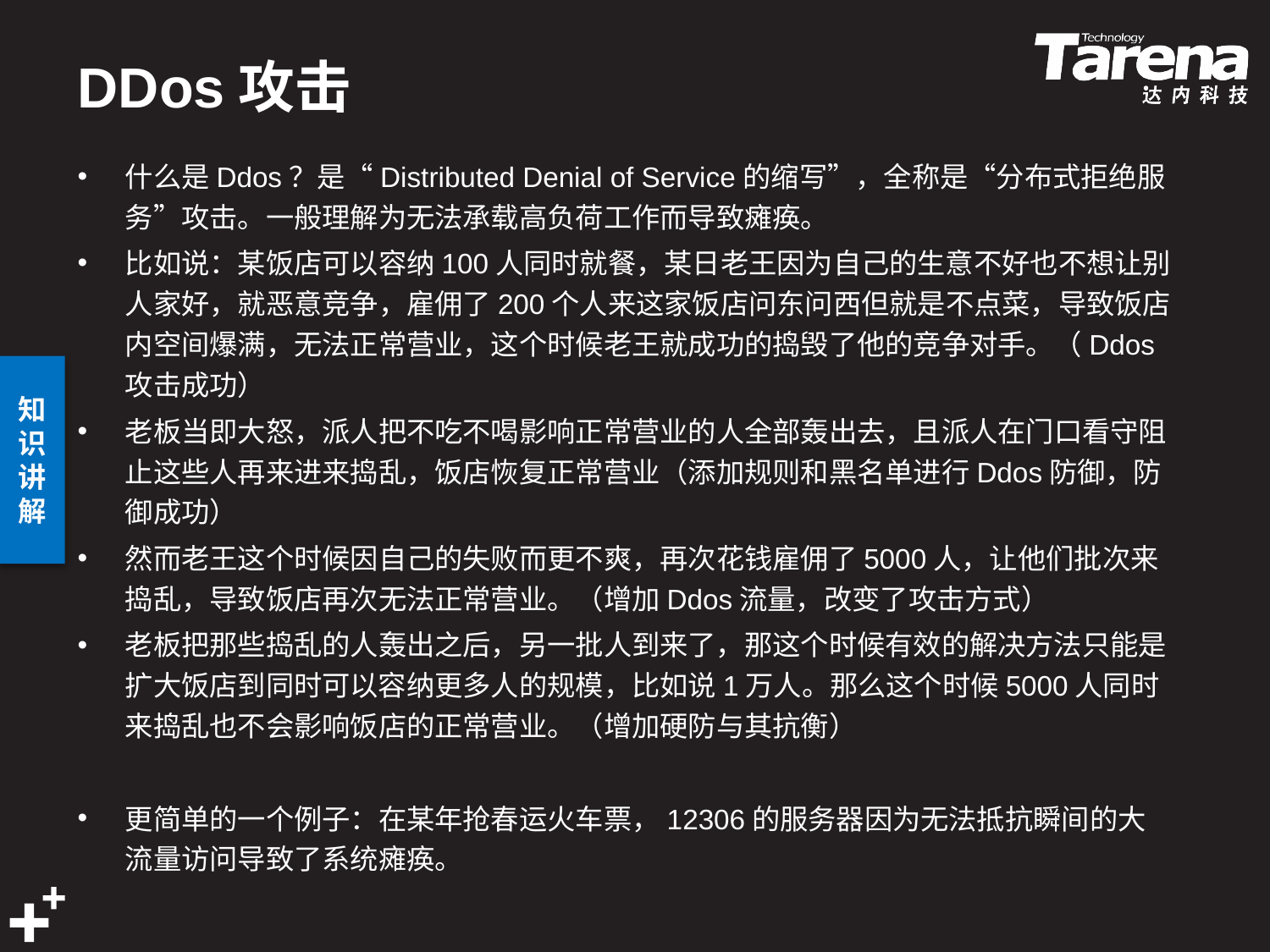

# DDos攻击
什么是Ddos？是“Distributed Denial of Service的缩写”，全称是“分布式拒绝服务”攻击。一般理解为无法承载高负荷工作而导致瘫痪。
比如说：某饭店可以容纳100人同时就餐，某日老王因为自己的生意不好也不想让别人家好，就恶意竞争，雇佣了200个人来这家饭店问东问西但就是不点菜，导致饭店内空间爆满，无法正常营业，这个时候老王就成功的捣毁了他的竞争对手。（Ddos攻击成功）
老板当即大怒，派人把不吃不喝影响正常营业的人全部轰出去，且派人在门口看守阻止这些人再来进来捣乱，饭店恢复正常营业（添加规则和黑名单进行Ddos防御，防御成功）
然而老王这个时候因自己的失败而更不爽，再次花钱雇佣了5000人，让他们批次来捣乱，导致饭店再次无法正常营业。（增加Ddos流量，改变了攻击方式）
老板把那些捣乱的人轰出之后，另一批人到来了，那这个时候有效的解决方法只能是扩大饭店到同时可以容纳更多人的规模，比如说1万人。那么这个时候5000人同时来捣乱也不会影响饭店的正常营业。（增加硬防与其抗衡）

更简单的一个例子：在某年抢春运火车票，12306的服务器因为无法抵抗瞬间的大流量访问导致了系统瘫痪。